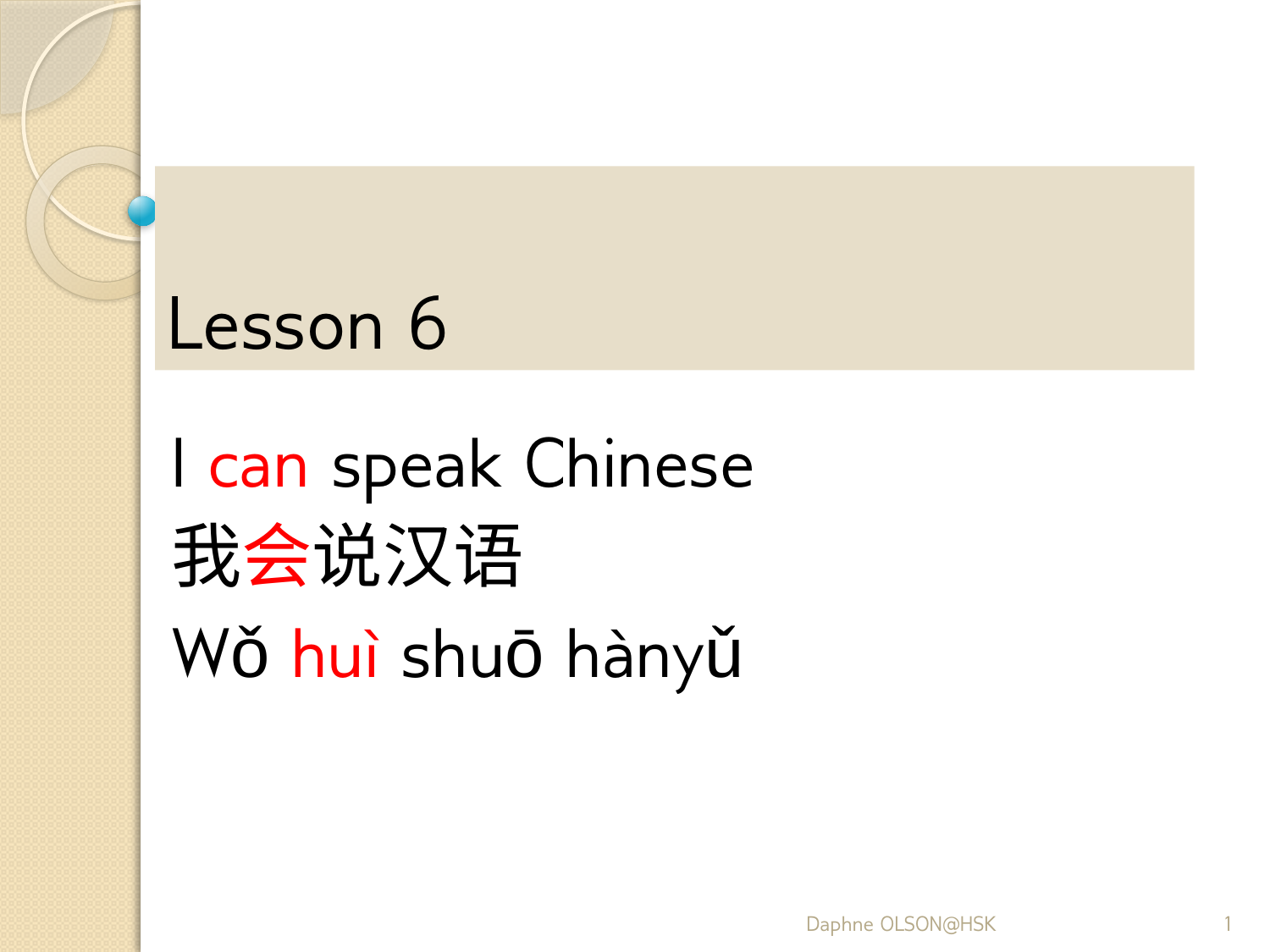

# Lesson 6
I can speak Chinese
我会说汉语
Wǒ huì shuō hànyǔ
Daphne OLSON@HSK
1